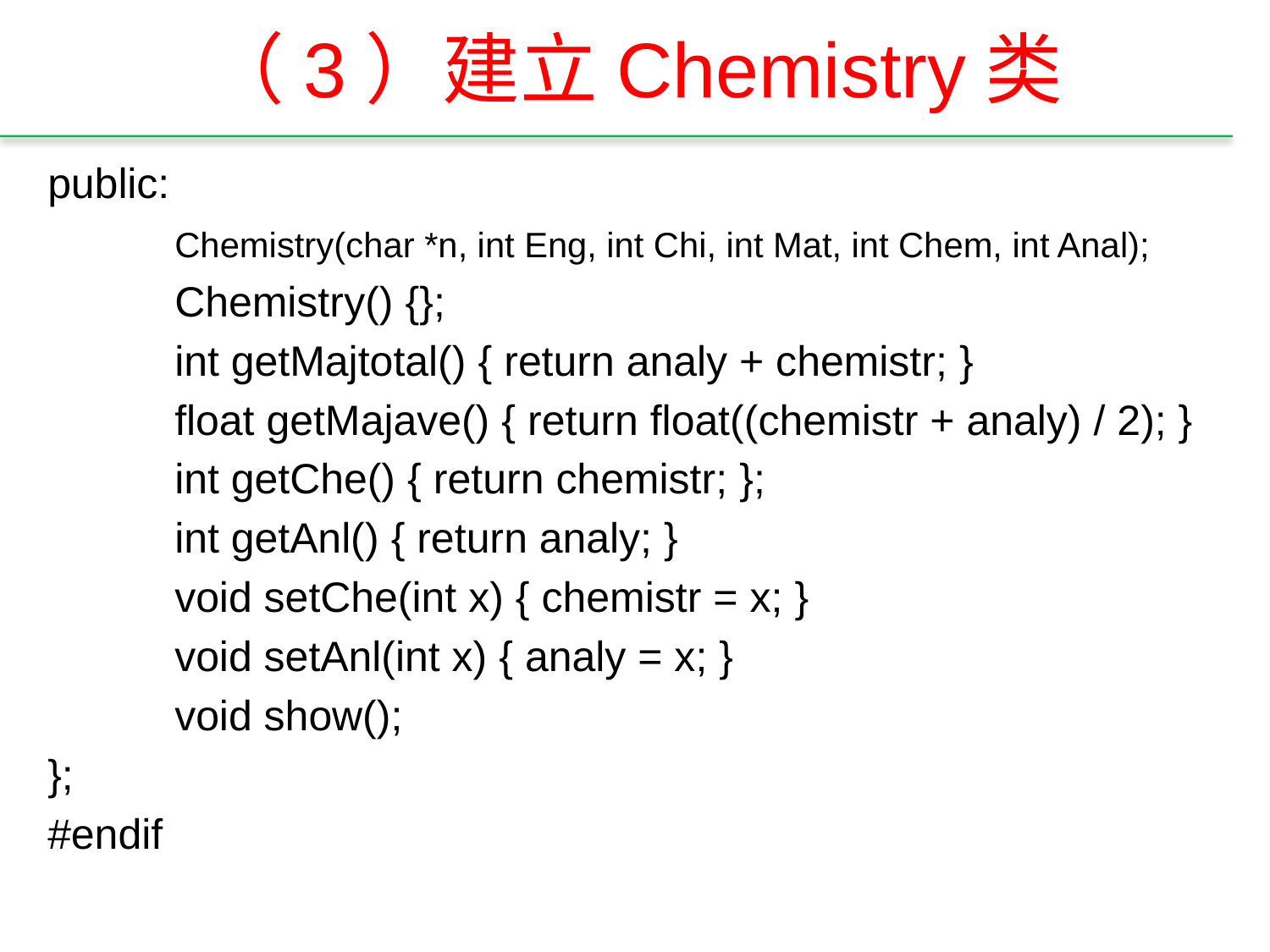

# （3）建立Chemistry类
public:
	Chemistry(char *n, int Eng, int Chi, int Mat, int Chem, int Anal);
	Chemistry() {};
	int getMajtotal() { return analy + chemistr; }
	float getMajave() { return float((chemistr + analy) / 2); }
	int getChe() { return chemistr; };
	int getAnl() { return analy; }
	void setChe(int x) { chemistr = x; }
	void setAnl(int x) { analy = x; }
	void show();
};
#endif